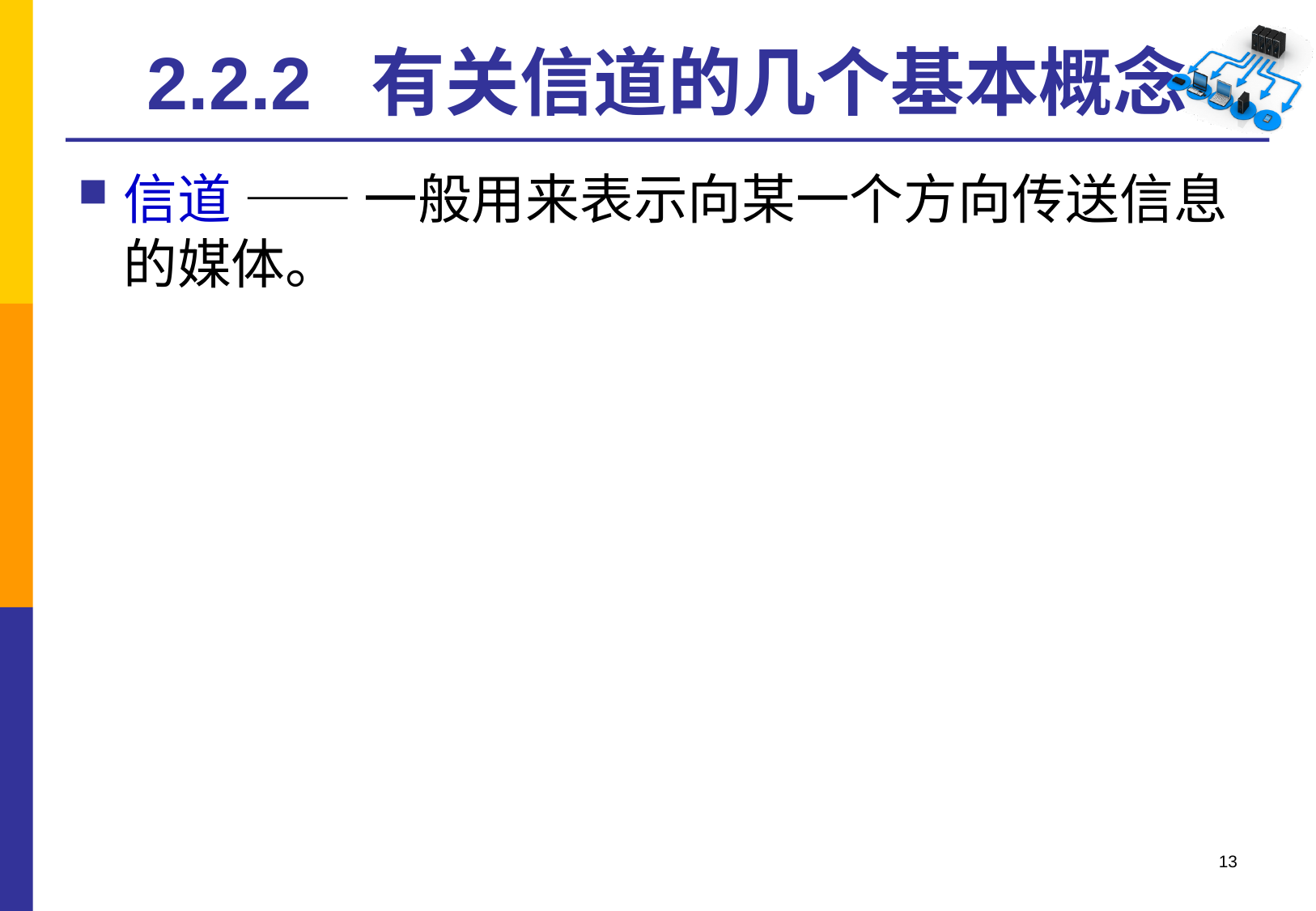

# 2.2.2  有关信道的几个基本概念
信道 —— 一般用来表示向某一个方向传送信息的媒体。
13